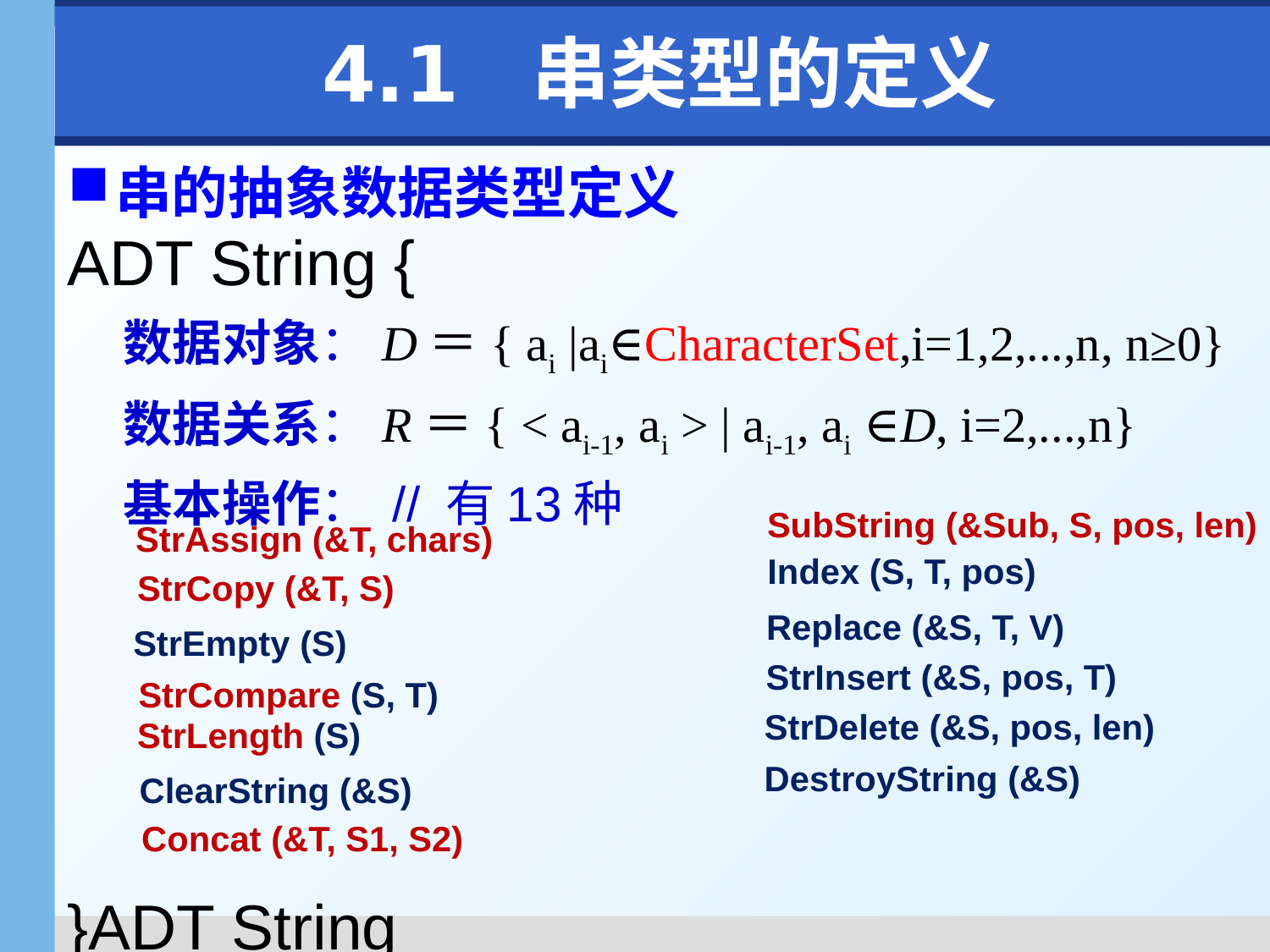

# 4.1  串类型的定义
串的抽象数据类型定义

ADT String {
    数据对象：D＝{ ai |ai∈CharacterSet,i=1,2,...,n, n≥0}
    数据关系：R＝{ < ai-1, ai > | ai-1, ai ∈D, i=2,...,n}
    基本操作： // 有13种

}ADT String
SubString (&Sub, S, pos, len)
 StrAssign (&T, chars)
 Index (S, T, pos)
 StrCopy (&T, S)
 Replace (&S, T, V)
 StrEmpty (S)
StrInsert (&S, pos, T)
 StrCompare (S, T)
 StrDelete (&S, pos, len)
 StrLength (S)
 DestroyString (&S)
 ClearString (&S)
 Concat (&T, S1, S2)